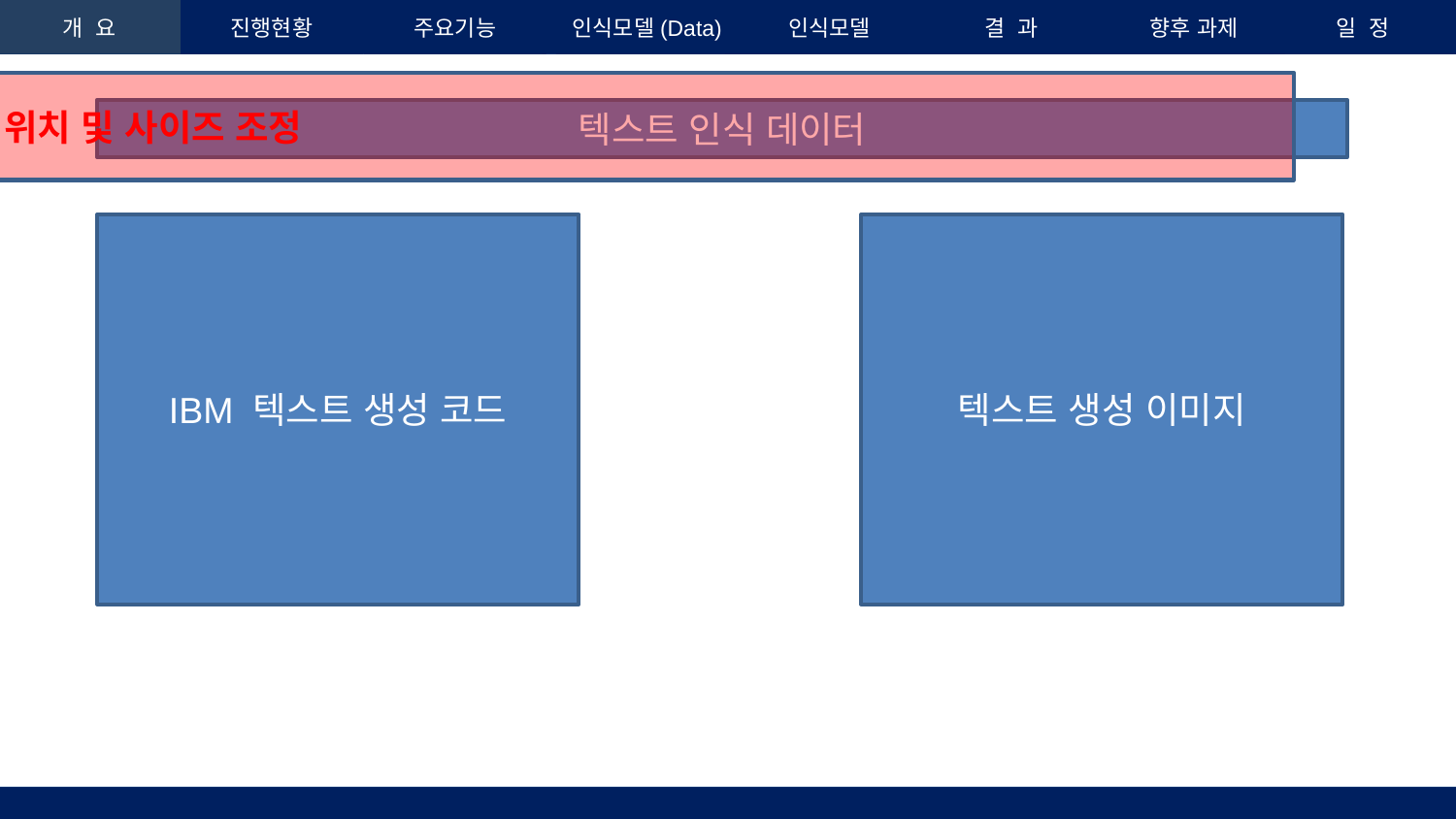

개  요
진행현황

주요기능

인식모델(Data)

인식모델

결  과

향후 과제

일  정
위치 및 사이즈 조정
텍스트 인식 데이터
IBM 텍스트 생성 코드
텍스트 생성 이미지